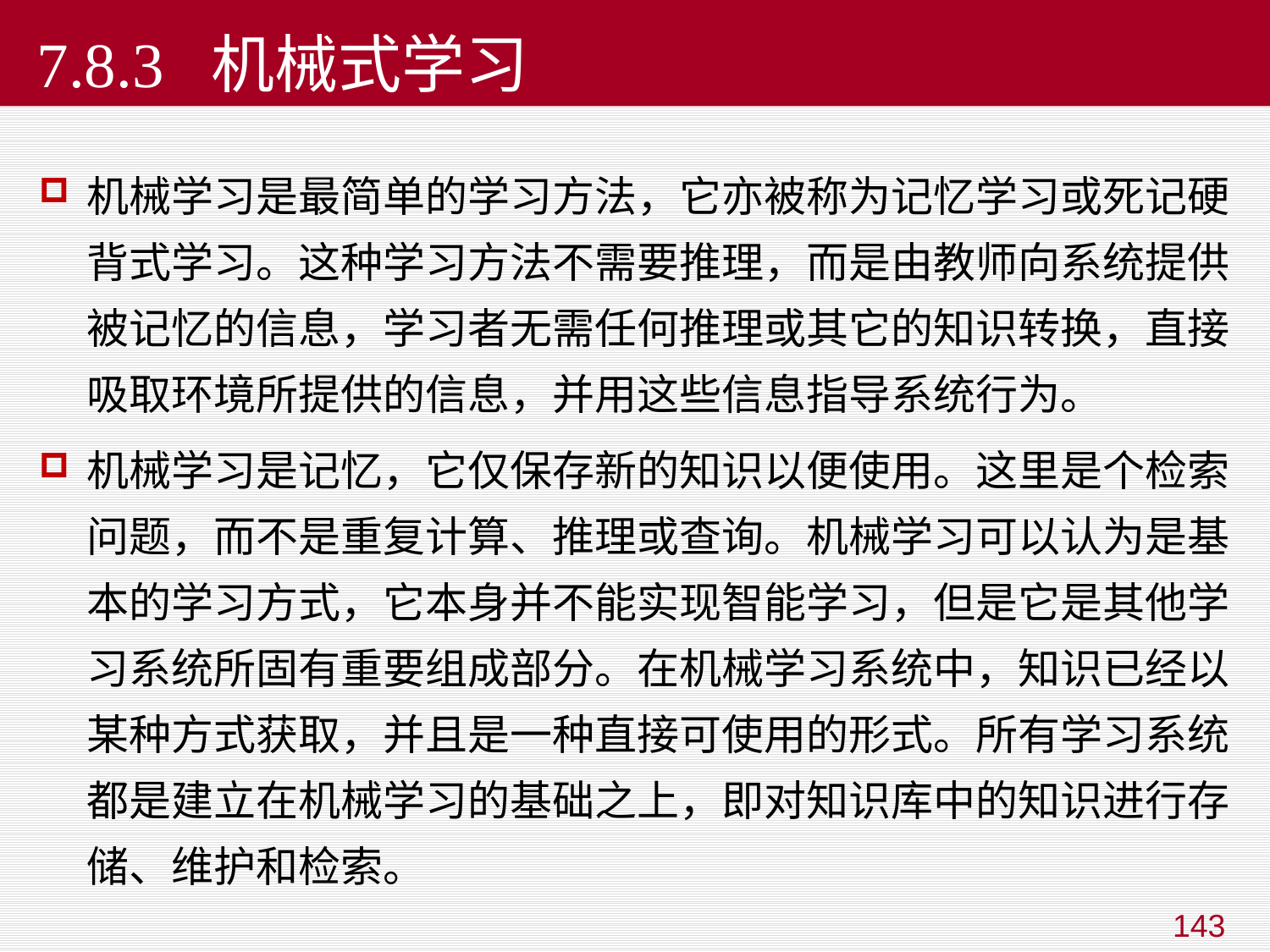

7.8.3  机械式学习

机械学习是最简单的学习方法，它亦被称为记忆学习或死记硬背式学习。这种学习方法不需要推理，而是由教师向系统提供被记忆的信息，学习者无需任何推理或其它的知识转换，直接吸取环境所提供的信息，并用这些信息指导系统行为。
机械学习是记忆，它仅保存新的知识以便使用。这里是个检索问题，而不是重复计算、推理或查询。机械学习可以认为是基本的学习方式，它本身并不能实现智能学习，但是它是其他学习系统所固有重要组成部分。在机械学习系统中，知识已经以某种方式获取，并且是一种直接可使用的形式。所有学习系统都是建立在机械学习的基础之上，即对知识库中的知识进行存储、维护和检索。
143